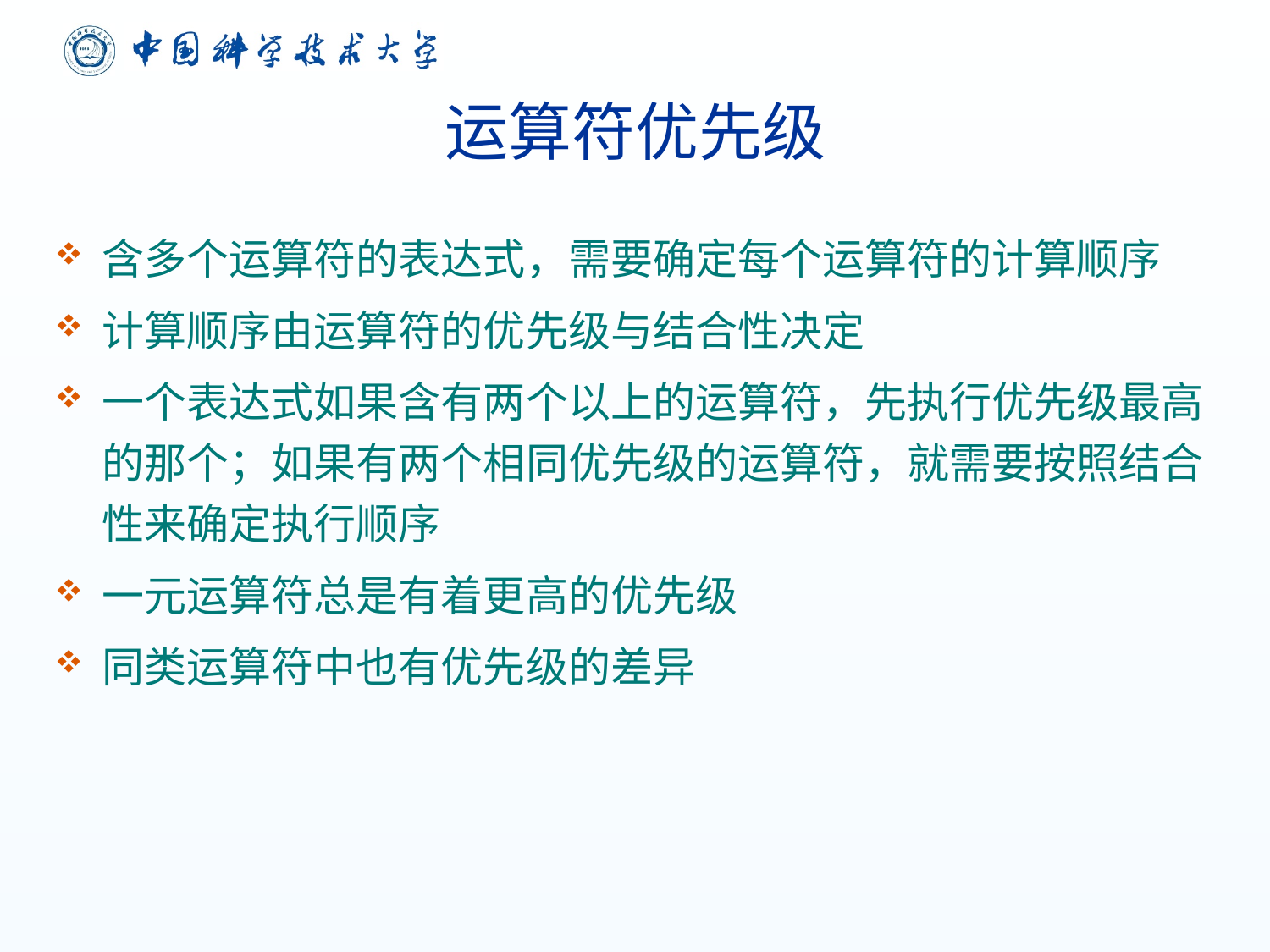

# 运算符优先级
含多个运算符的表达式，需要确定每个运算符的计算顺序
计算顺序由运算符的优先级与结合性决定
一个表达式如果含有两个以上的运算符，先执行优先级最高的那个；如果有两个相同优先级的运算符，就需要按照结合性来确定执行顺序
一元运算符总是有着更高的优先级
同类运算符中也有优先级的差异